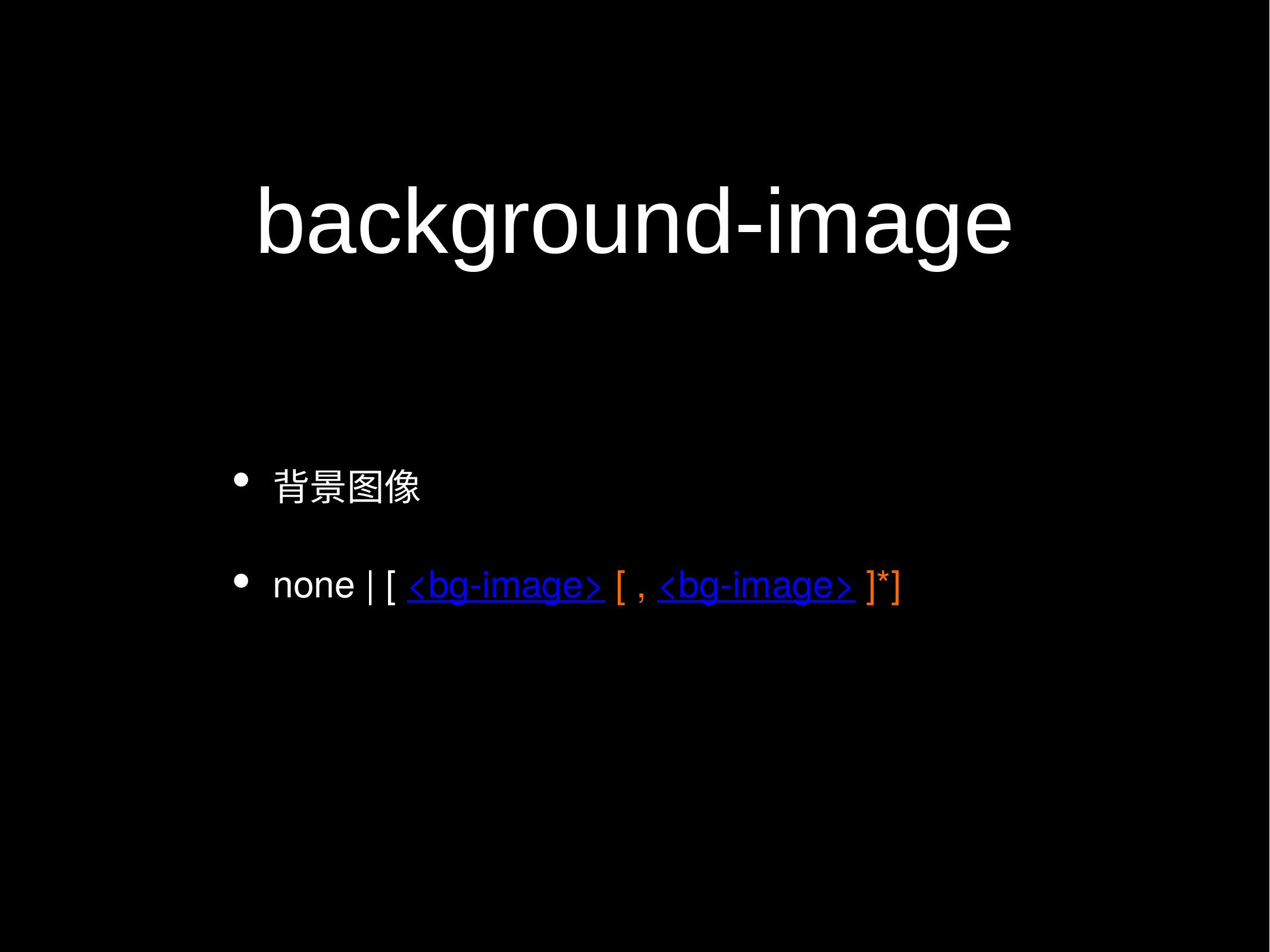

# background-image
背景图像
none | [ <bg-image> [ , <bg-image> ]*]